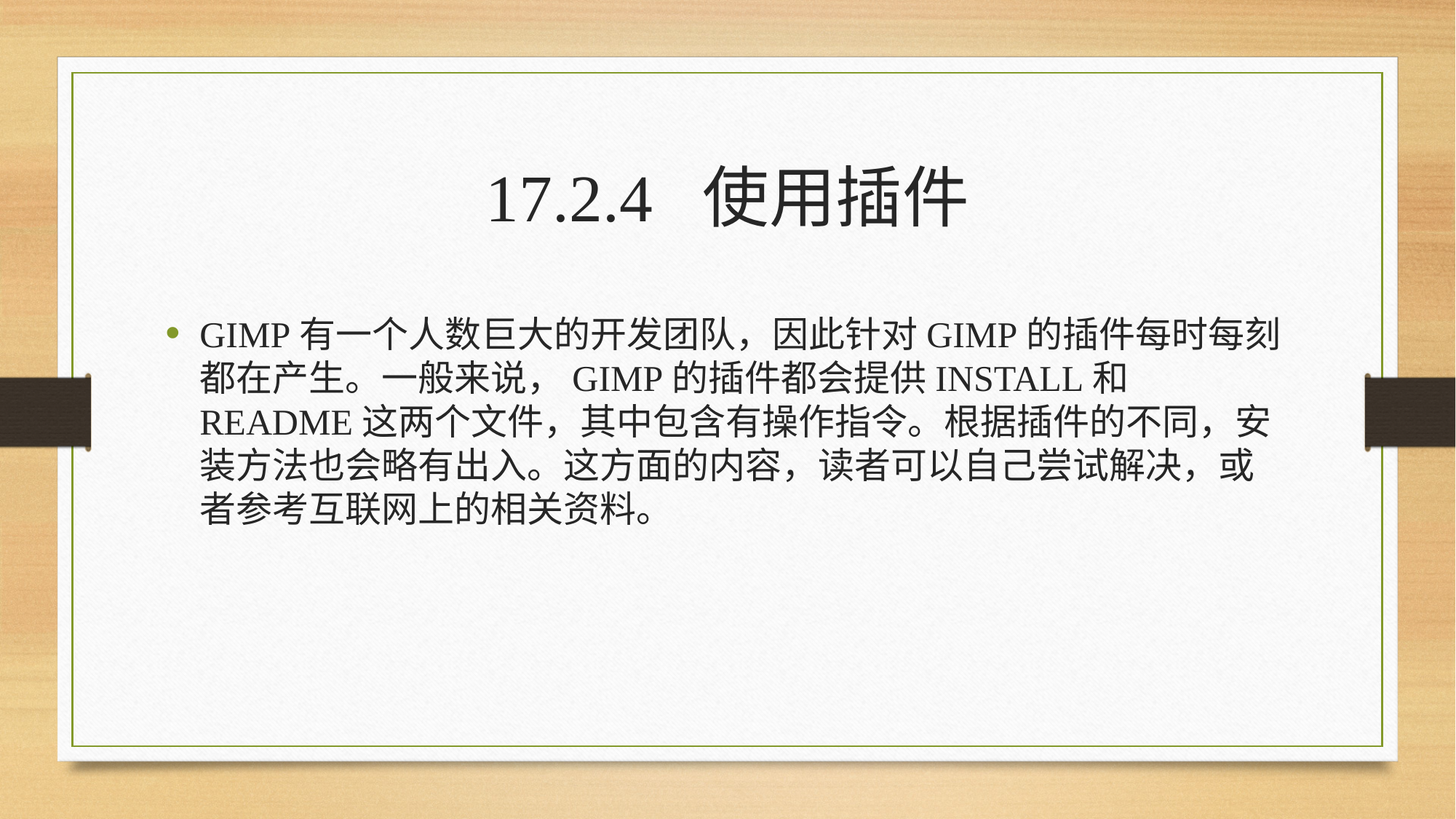

# 17.2.4  使用插件
GIMP有一个人数巨大的开发团队，因此针对GIMP的插件每时每刻都在产生。一般来说，GIMP的插件都会提供INSTALL和README这两个文件，其中包含有操作指令。根据插件的不同，安装方法也会略有出入。这方面的内容，读者可以自己尝试解决，或者参考互联网上的相关资料。